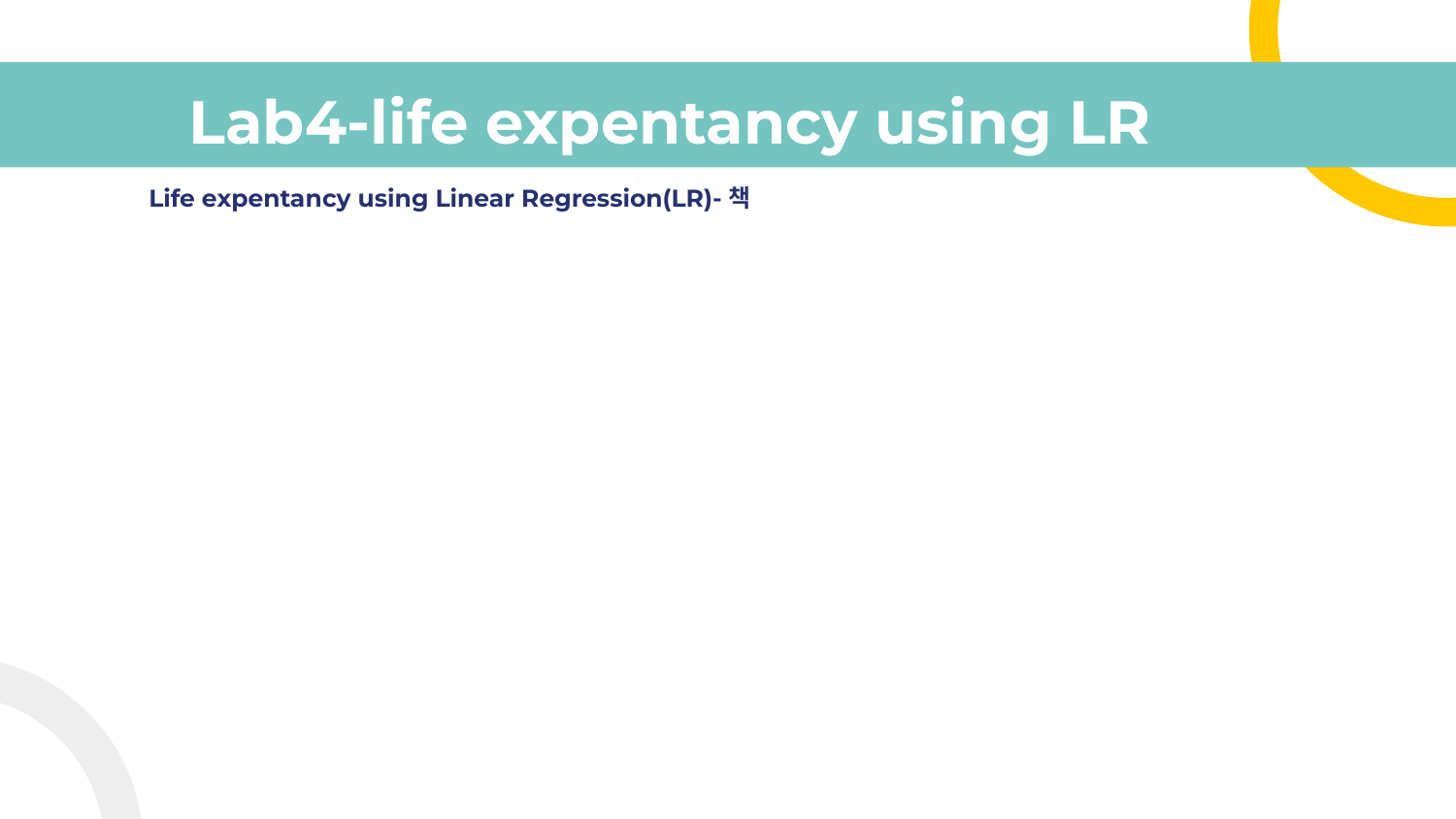

# Lab4-life expentancy using LR
Life expentancy using Linear Regression(LR)-책